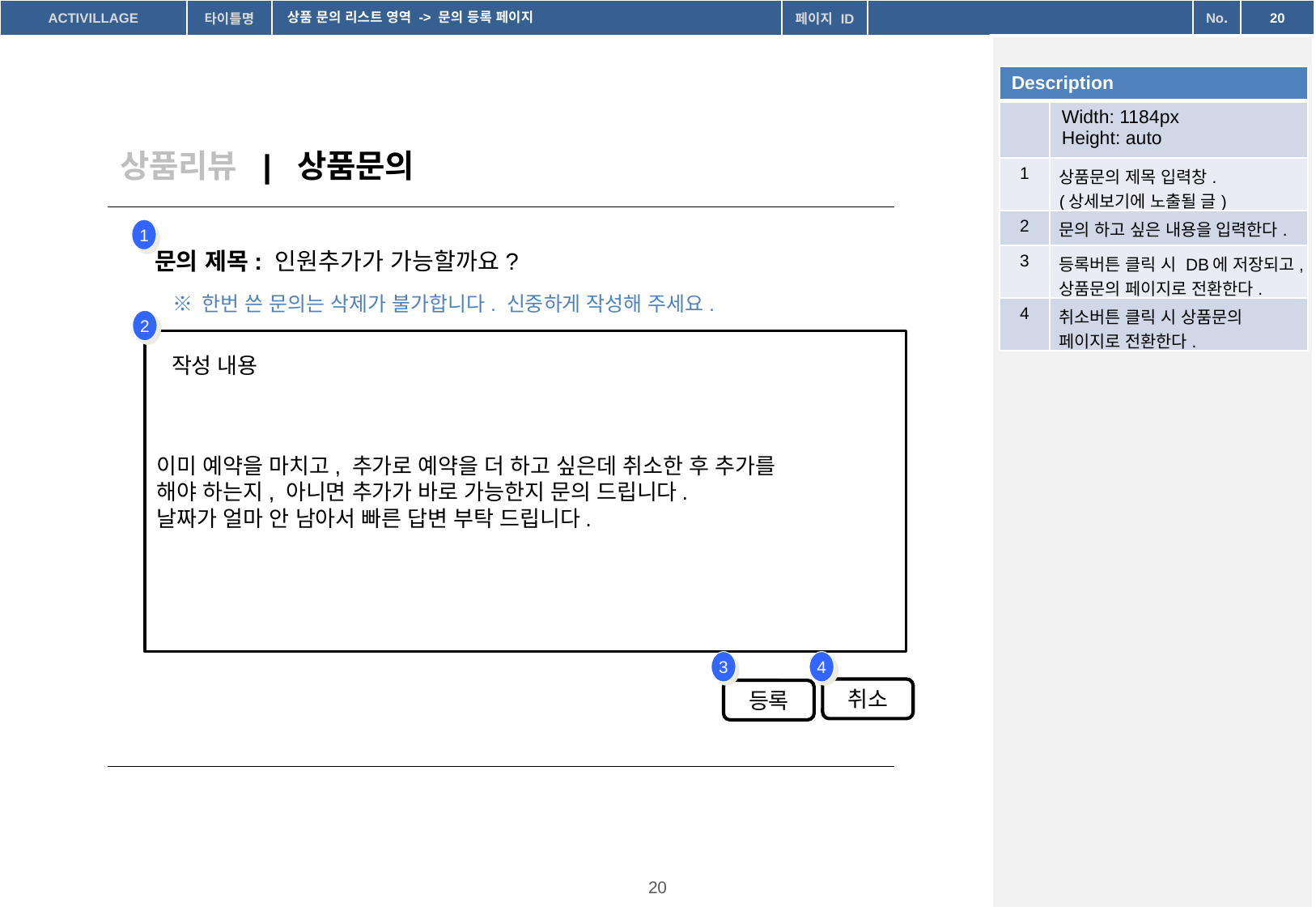

상품 문의 리스트 영역 -> 문의 등록 페이지

| Description |  |
| --- | --- |
|  | Width: 1184px Height: auto |
| 1 | 상품문의 제목 입력창. (상세보기에 노출될 글) |
| 2 | 문의 하고 싶은 내용을 입력한다. |
| 3 | 등록버튼 클릭 시 DB에 저장되고, 상품문의 페이지로 전환한다. |
| 4 | 취소버튼 클릭 시 상품문의 페이지로 전환한다. |
상품리뷰  |  상품문의
1
문의 제목: 인원추가가 가능할까요?
※ 한번 쓴 문의는 삭제가 불가합니다. 신중하게 작성해 주세요.
2
이미 예약을 마치고, 추가로 예약을 더 하고 싶은데 취소한 후 추가를
해야 하는지, 아니면 추가가 바로 가능한지 문의 드립니다.
날짜가 얼마 안 남아서 빠른 답변 부탁 드립니다.
작성 내용
3
4
취소
등록